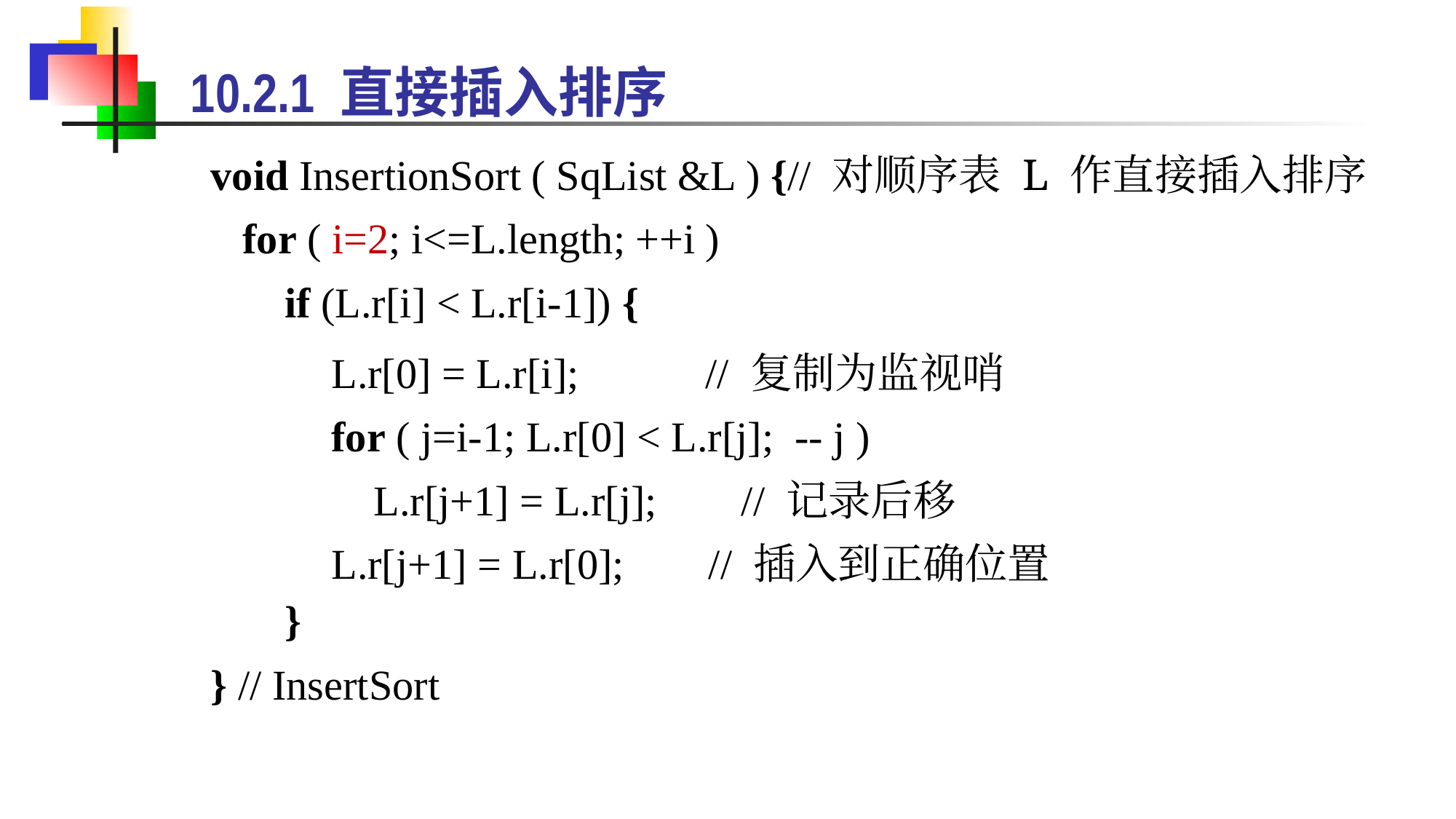

10.2.1 直接插入排序
void InsertionSort ( SqList &L ) {// 对顺序表 L 作直接插入排序
   for ( i=2; i<=L.length; ++i )
       if (L.r[i] < L.r[i-1]) {

       }
} // InsertSort
L.r[0] = L.r[i];            // 复制为监视哨
for ( j=i-1; L.r[0] < L.r[j];  -- j )
    L.r[j+1] = L.r[j];        // 记录后移
L.r[j+1] = L.r[0];        // 插入到正确位置